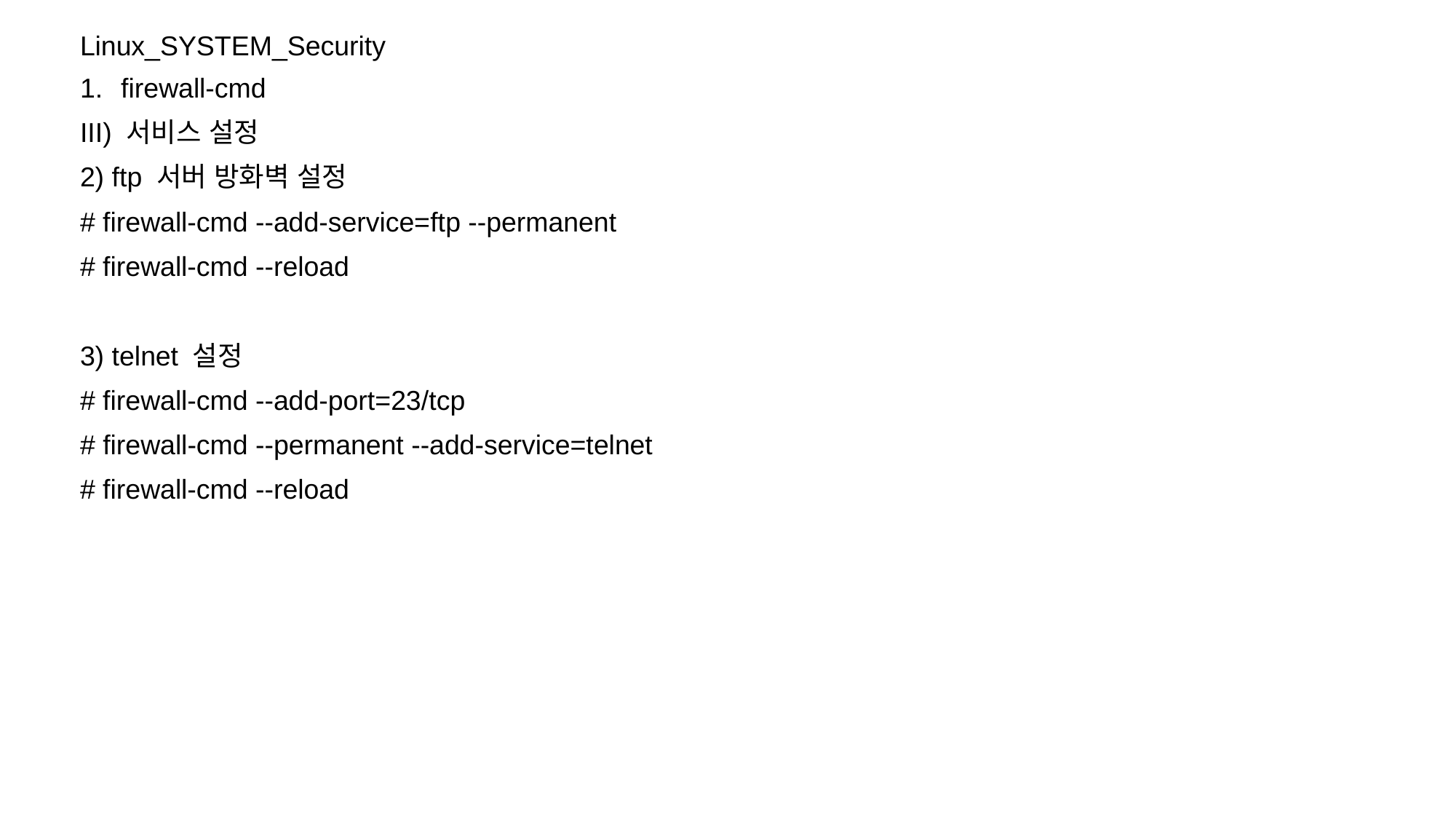

Linux_SYSTEM_Security
firewall-cmd
III) 서비스 설정
2) ftp 서버 방화벽 설정
# firewall-cmd --add-service=ftp --permanent
# firewall-cmd --reload

3) telnet 설정
# firewall-cmd --add-port=23/tcp
# firewall-cmd --permanent --add-service=telnet
# firewall-cmd --reload